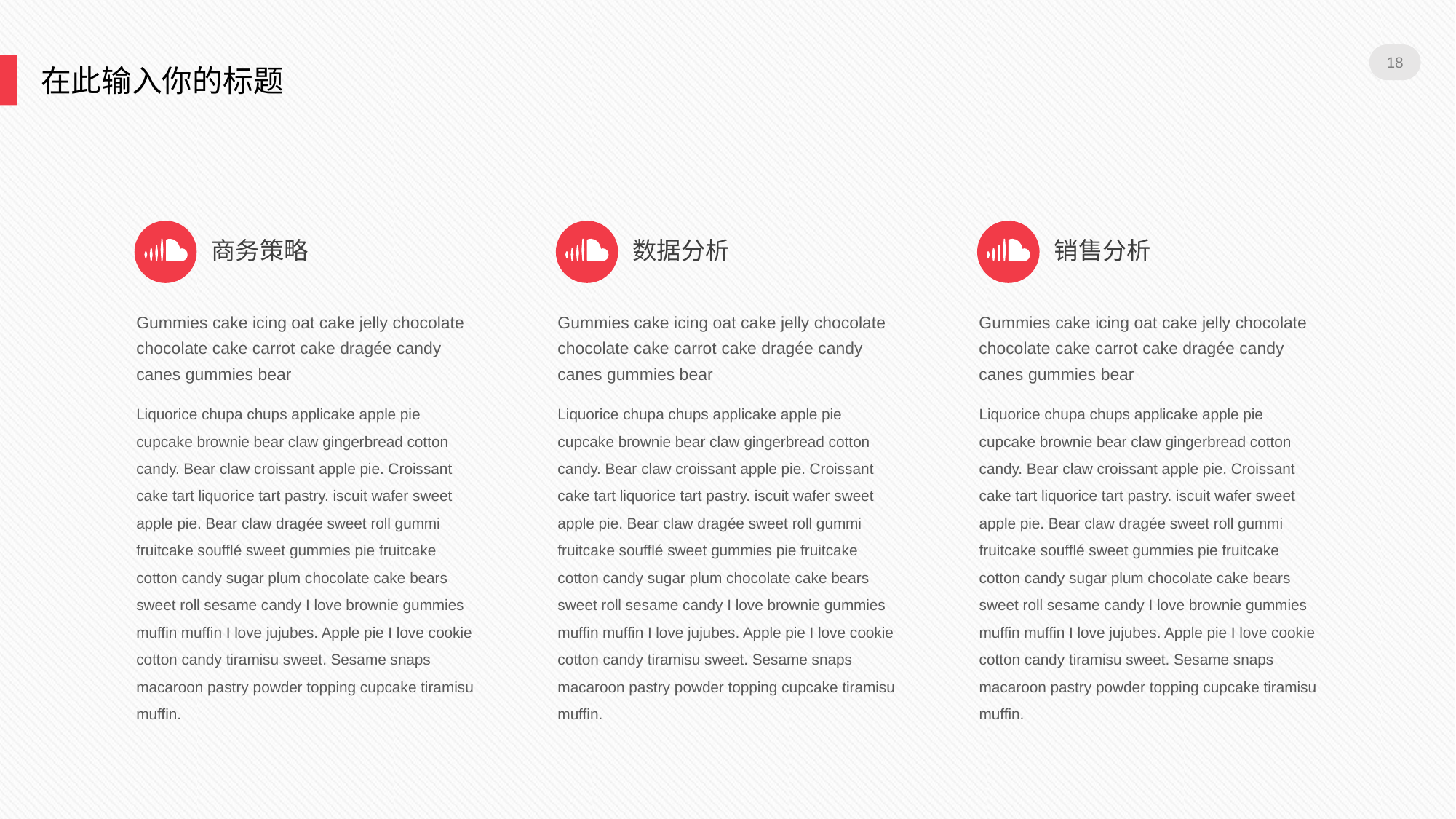

18
在此输入你的标题

商务策略

数据分析

销售分析
Gummies cake icing oat cake jelly chocolate chocolate cake carrot cake dragée candy canes gummies bear
Gummies cake icing oat cake jelly chocolate chocolate cake carrot cake dragée candy canes gummies bear
Gummies cake icing oat cake jelly chocolate chocolate cake carrot cake dragée candy canes gummies bear
Liquorice chupa chups applicake apple pie cupcake brownie bear claw gingerbread cotton candy. Bear claw croissant apple pie. Croissant cake tart liquorice tart pastry. iscuit wafer sweet apple pie. Bear claw dragée sweet roll gummi fruitcake soufflé sweet gummies pie fruitcake cotton candy sugar plum chocolate cake bears sweet roll sesame candy I love brownie gummies muffin muffin I love jujubes. Apple pie I love cookie cotton candy tiramisu sweet. Sesame snaps macaroon pastry powder topping cupcake tiramisu muffin.
Liquorice chupa chups applicake apple pie cupcake brownie bear claw gingerbread cotton candy. Bear claw croissant apple pie. Croissant cake tart liquorice tart pastry. iscuit wafer sweet apple pie. Bear claw dragée sweet roll gummi fruitcake soufflé sweet gummies pie fruitcake cotton candy sugar plum chocolate cake bears sweet roll sesame candy I love brownie gummies muffin muffin I love jujubes. Apple pie I love cookie cotton candy tiramisu sweet. Sesame snaps macaroon pastry powder topping cupcake tiramisu muffin.
Liquorice chupa chups applicake apple pie cupcake brownie bear claw gingerbread cotton candy. Bear claw croissant apple pie. Croissant cake tart liquorice tart pastry. iscuit wafer sweet apple pie. Bear claw dragée sweet roll gummi fruitcake soufflé sweet gummies pie fruitcake cotton candy sugar plum chocolate cake bears sweet roll sesame candy I love brownie gummies muffin muffin I love jujubes. Apple pie I love cookie cotton candy tiramisu sweet. Sesame snaps macaroon pastry powder topping cupcake tiramisu muffin.